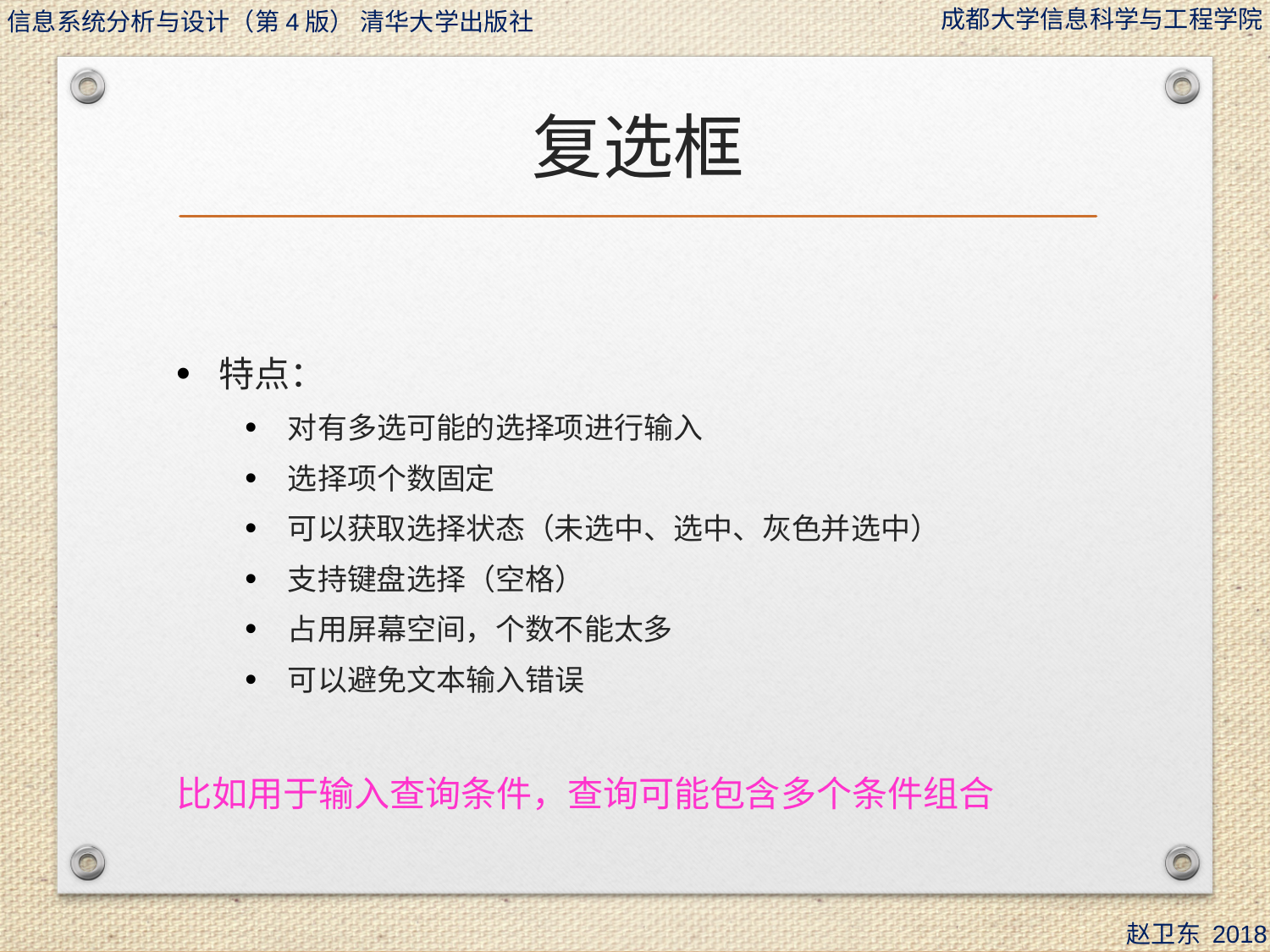

# 复选框
特点：
对有多选可能的选择项进行输入
选择项个数固定
可以获取选择状态（未选中、选中、灰色并选中）
支持键盘选择（空格）
占用屏幕空间，个数不能太多
可以避免文本输入错误

比如用于输入查询条件，查询可能包含多个条件组合